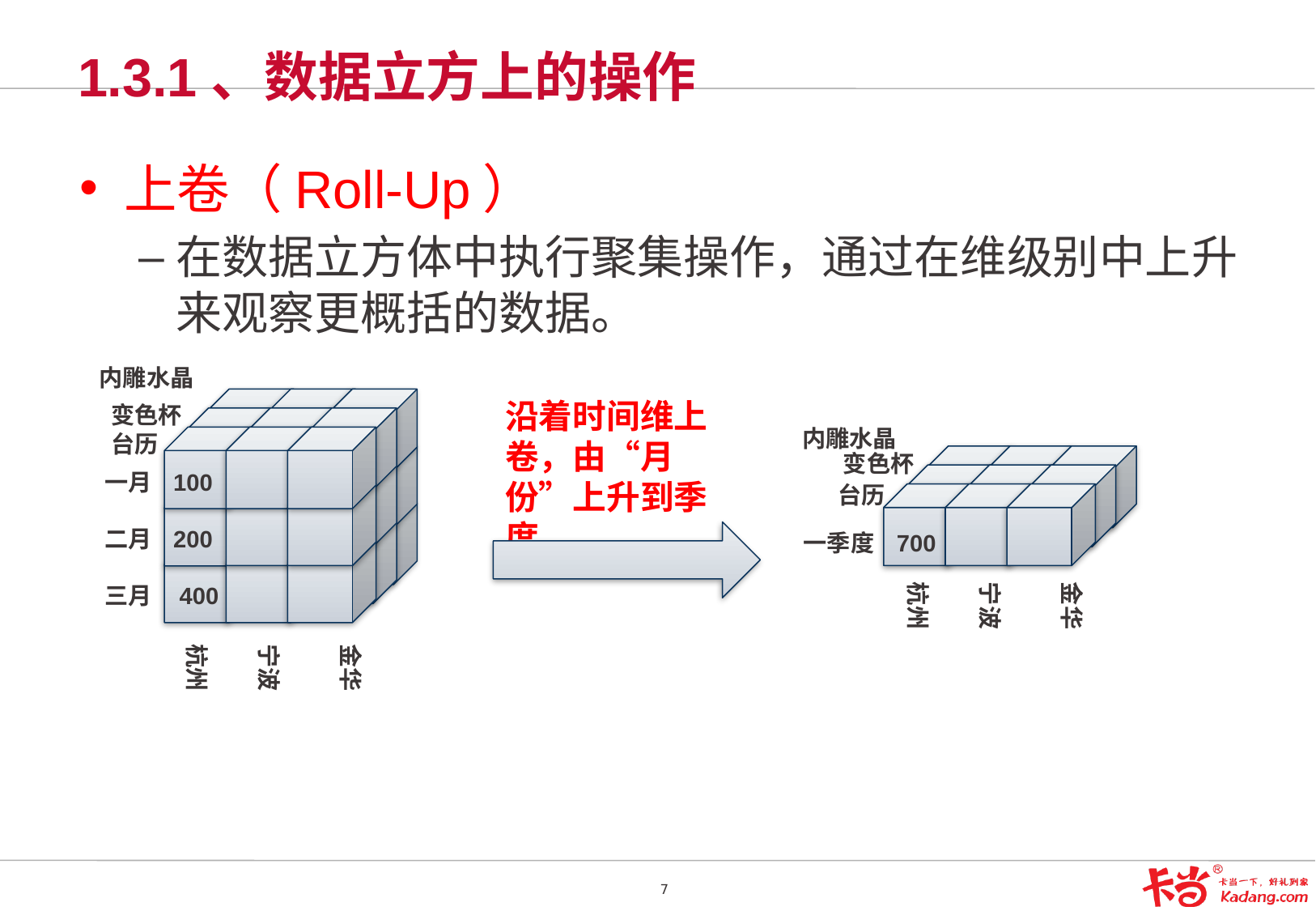

# 1.3.1、数据立方上的操作
上卷（Roll-Up）
在数据立方体中执行聚集操作，通过在维级别中上升来观察更概括的数据。
内雕水晶

沿着时间维上卷，由“月份”上升到季度
变色杯

内雕水晶
台历

变色杯

一月
100

台历

二月
200

一季度
700

杭州
宁波
金华
三月
400
杭州
宁波
金华